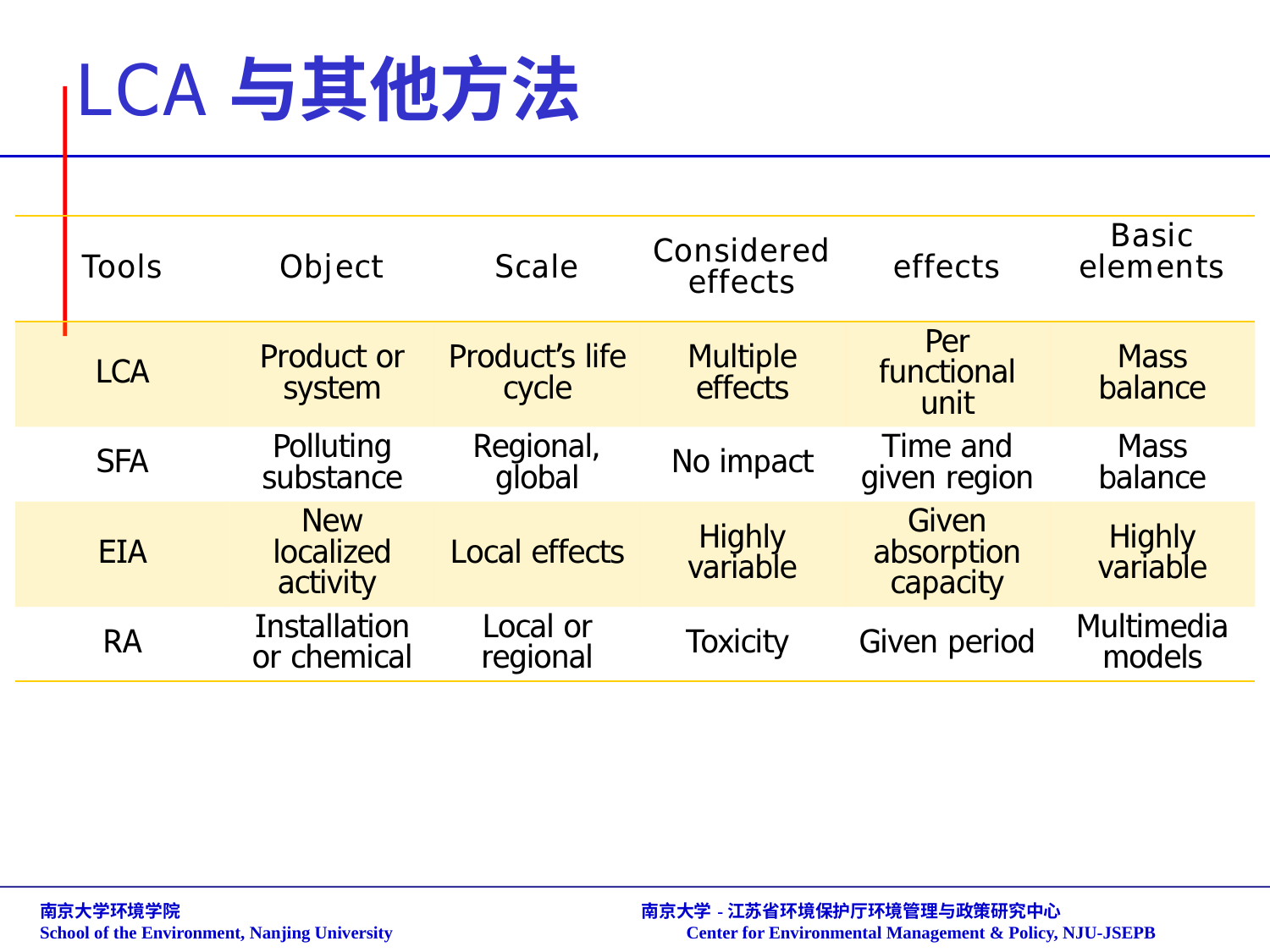

# LCA与其他方法
| Tools | Object | Scale | Considered effects | effects | Basic elements |
| --- | --- | --- | --- | --- | --- |
| LCA | Product or system | Product’s life cycle | Multiple effects | Per functional unit | Mass balance |
| SFA | Polluting substance | Regional, global | No impact | Time and given region | Mass balance |
| EIA | New localized activity | Local effects | Highly variable | Given absorption capacity | Highly variable |
| RA | Installation or chemical | Local or regional | Toxicity | Given period | Multimedia models |